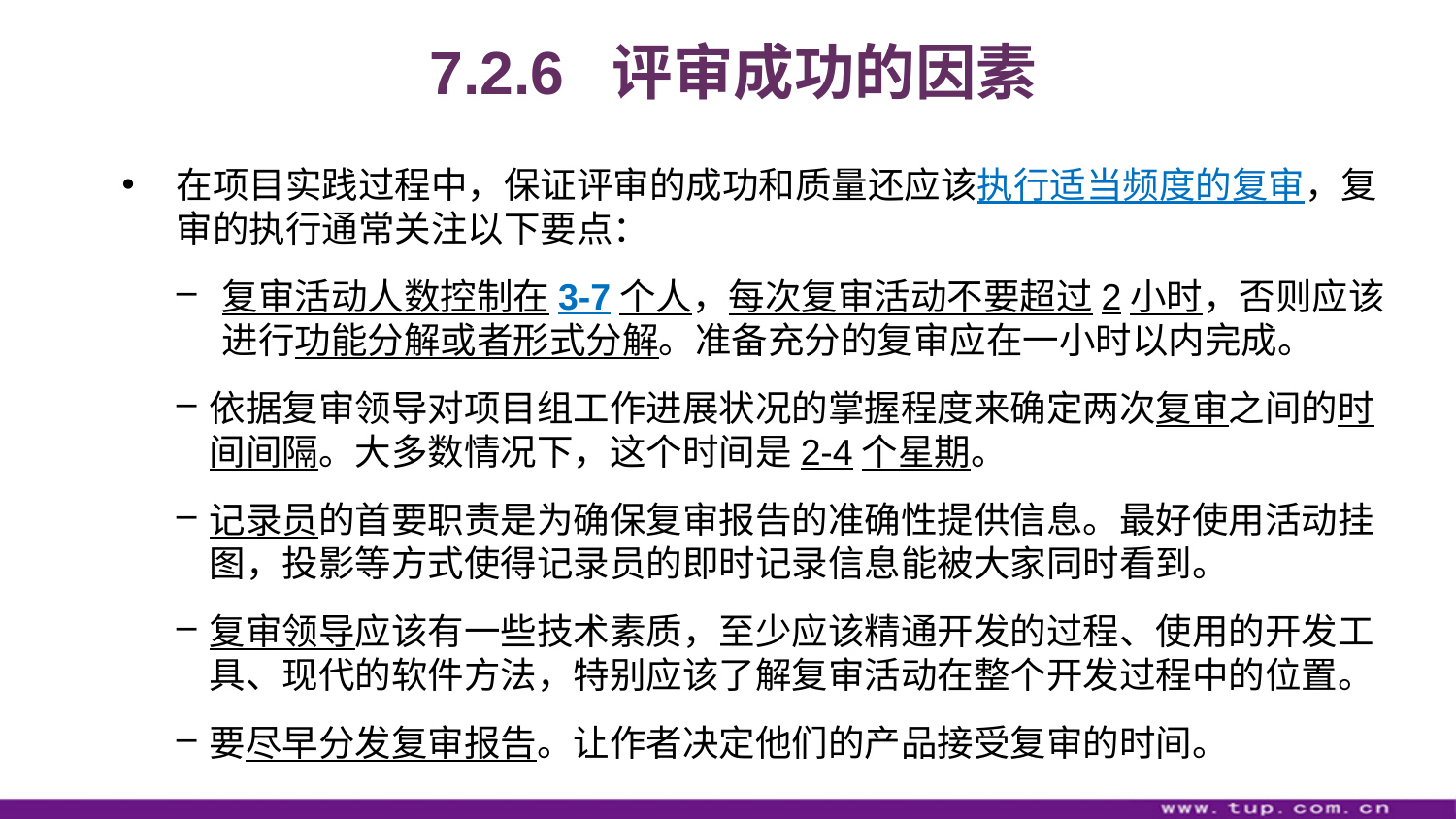

7.2.6  评审成功的因素
在项目实践过程中，保证评审的成功和质量还应该执行适当频度的复审，复审的执行通常关注以下要点：
复审活动人数控制在3-7个人，每次复审活动不要超过2小时，否则应该进行功能分解或者形式分解。准备充分的复审应在一小时以内完成。
依据复审领导对项目组工作进展状况的掌握程度来确定两次复审之间的时间间隔。大多数情况下，这个时间是2-4个星期。
记录员的首要职责是为确保复审报告的准确性提供信息。最好使用活动挂图，投影等方式使得记录员的即时记录信息能被大家同时看到。
复审领导应该有一些技术素质，至少应该精通开发的过程、使用的开发工具、现代的软件方法，特别应该了解复审活动在整个开发过程中的位置。
要尽早分发复审报告。让作者决定他们的产品接受复审的时间。